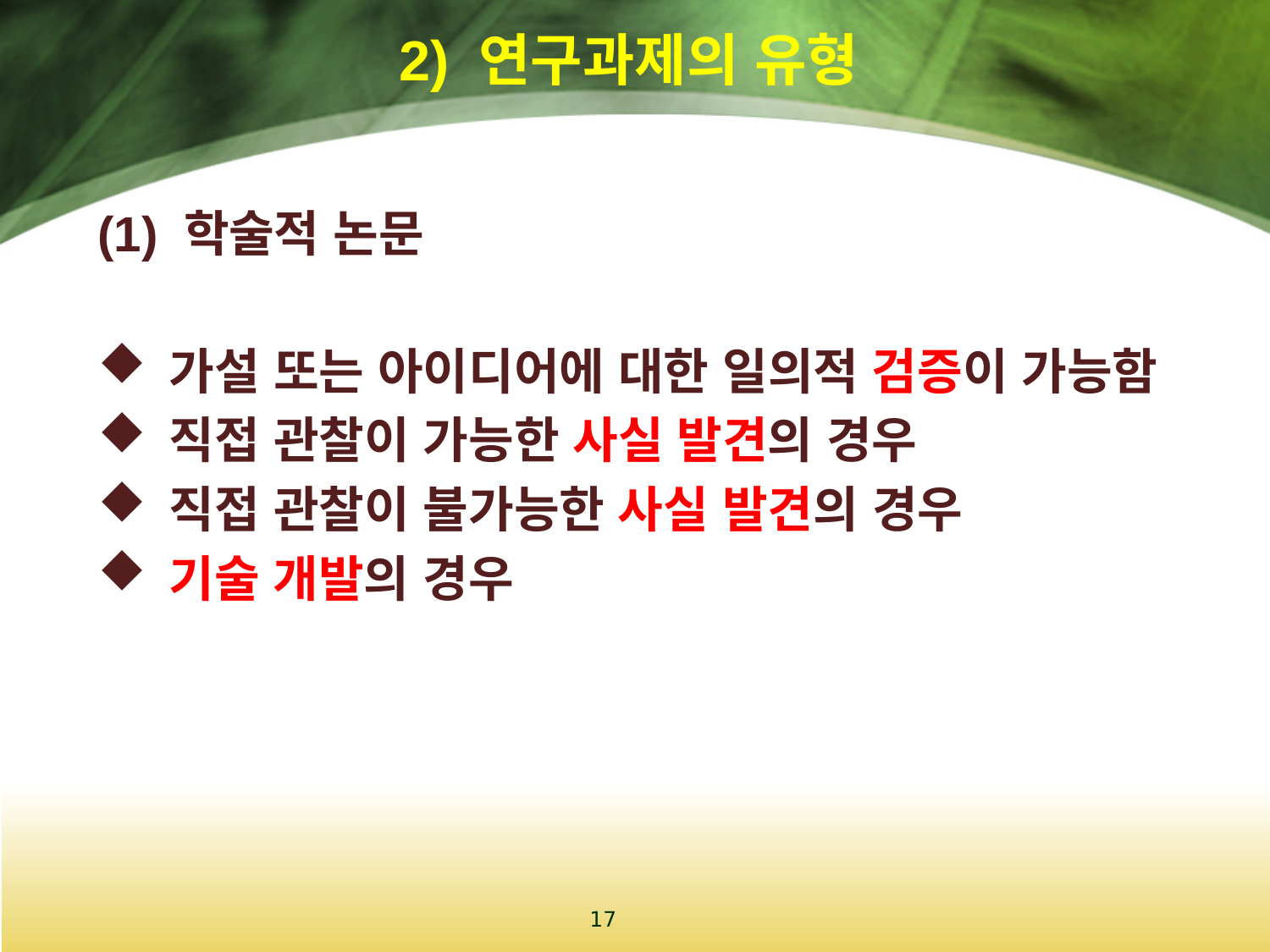

# 2) 연구과제의 유형

(1) 학술적 논문

가설 또는 아이디어에 대한 일의적 검증이 가능함
직접 관찰이 가능한 사실 발견의 경우
직접 관찰이 불가능한 사실 발견의 경우
기술 개발의 경우
17